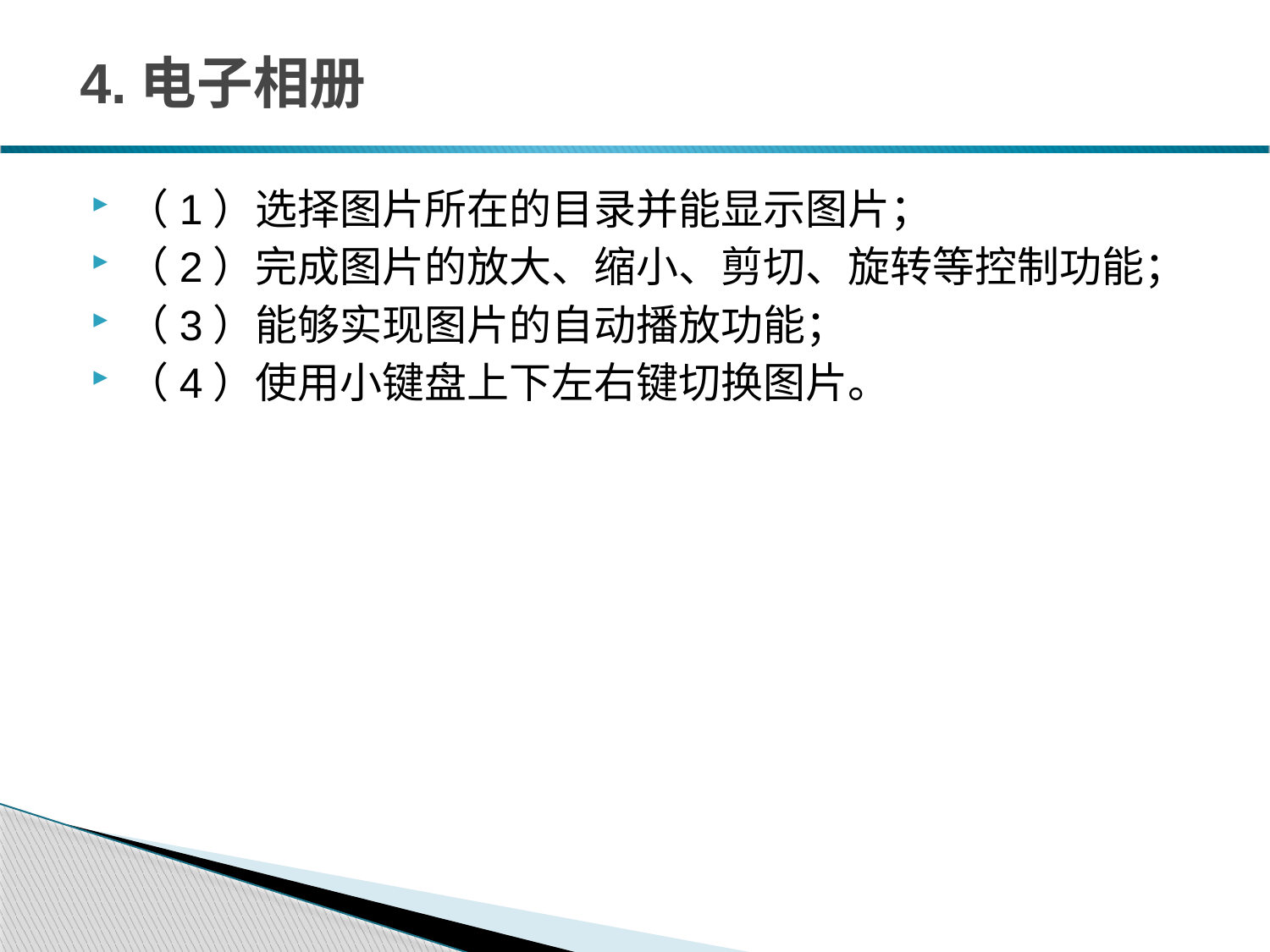

# 4.电子相册
（1）选择图片所在的目录并能显示图片；
（2）完成图片的放大、缩小、剪切、旋转等控制功能；
（3）能够实现图片的自动播放功能；
（4）使用小键盘上下左右键切换图片。